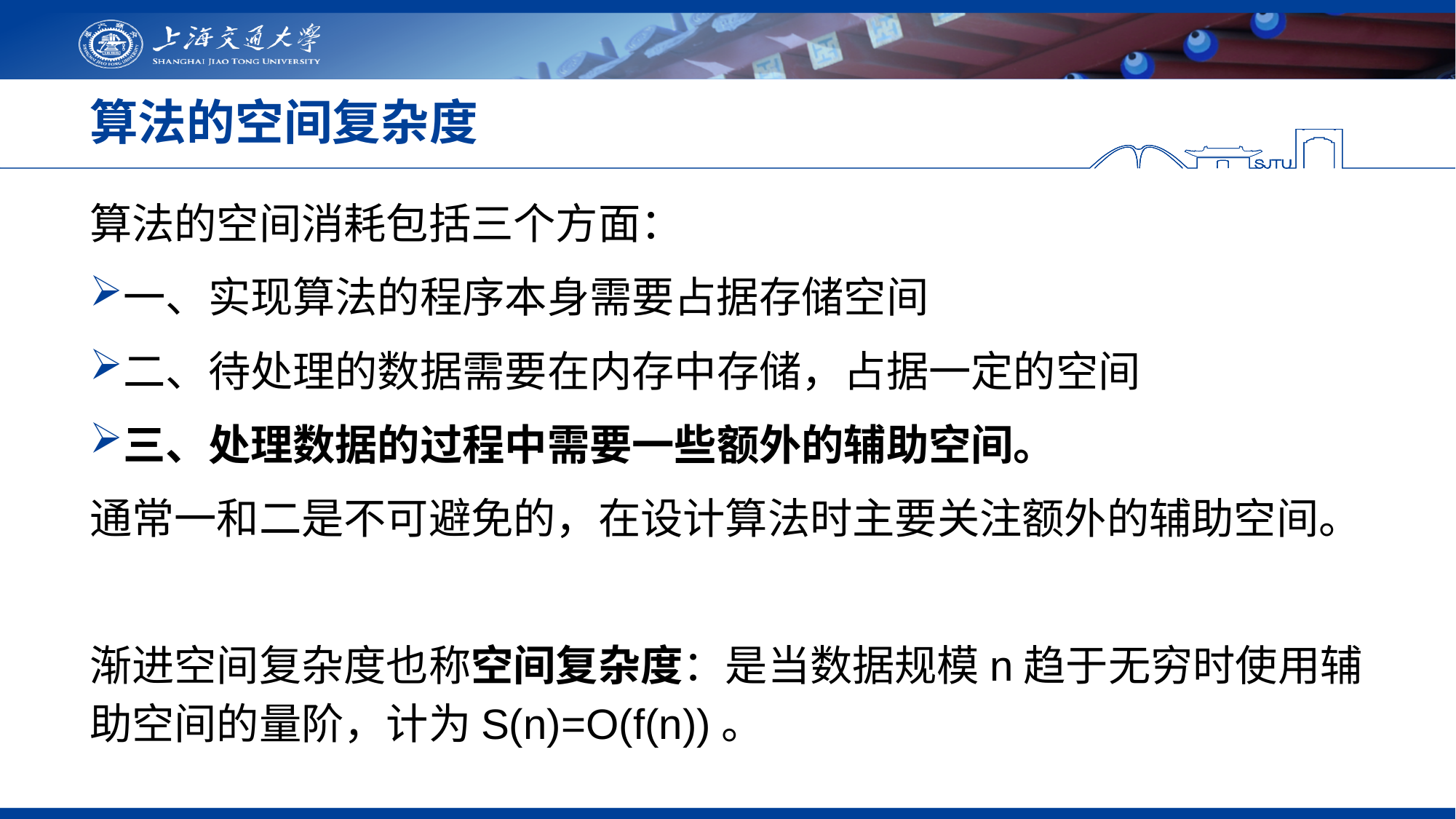

# 算法的空间复杂度
算法的空间消耗包括三个方面：
一、实现算法的程序本身需要占据存储空间
二、待处理的数据需要在内存中存储，占据一定的空间
三、处理数据的过程中需要一些额外的辅助空间。
通常一和二是不可避免的，在设计算法时主要关注额外的辅助空间。

渐进空间复杂度也称空间复杂度：是当数据规模n趋于无穷时使用辅助空间的量阶，计为S(n)=O(f(n))。